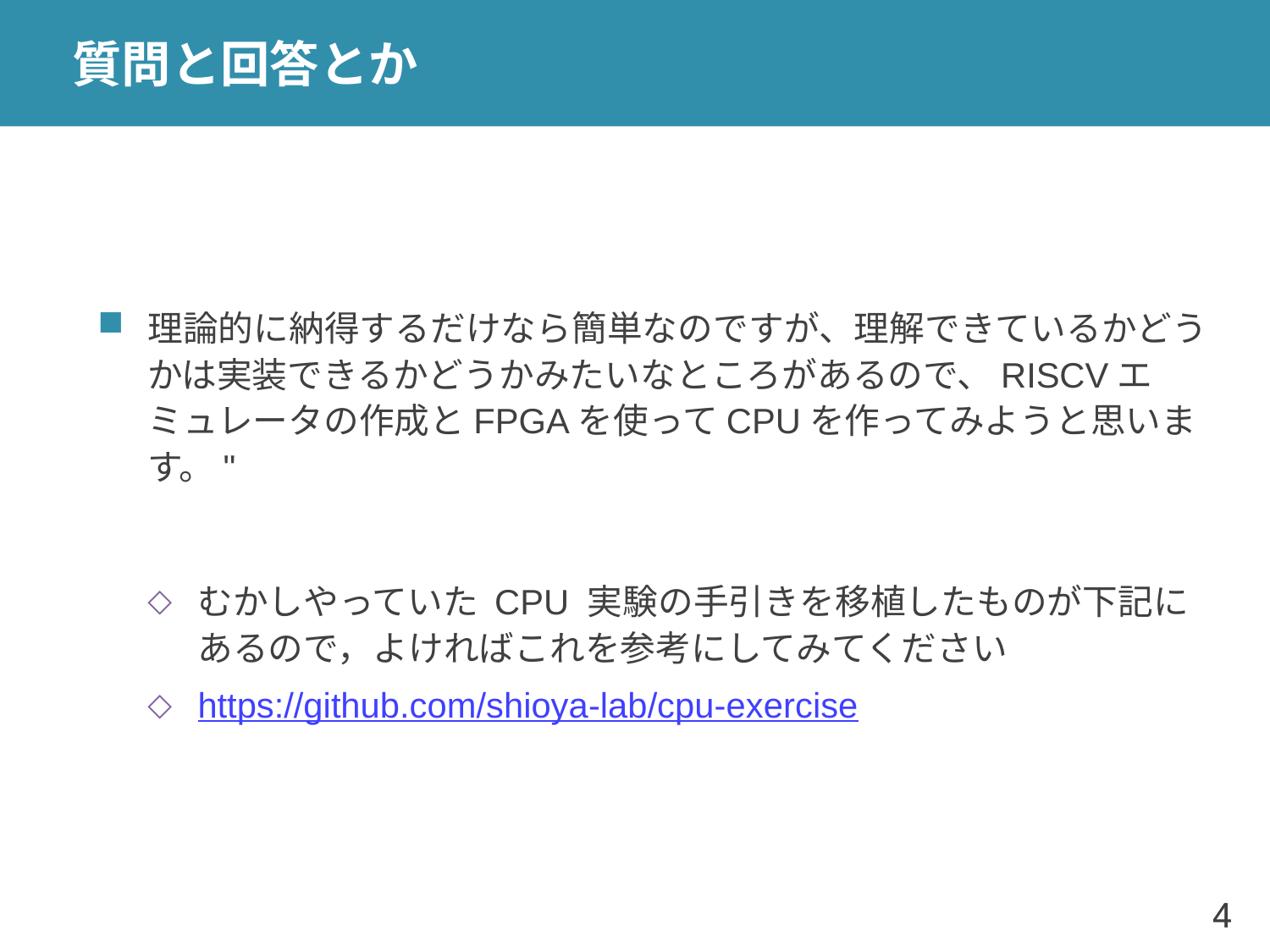

# 質問と回答とか
理論的に納得するだけなら簡単なのですが、理解できているかどうかは実装できるかどうかみたいなところがあるので、RISCVエミュレータの作成とFPGAを使ってCPUを作ってみようと思います。"

むかしやっていた CPU 実験の手引きを移植したものが下記にあるので，よければこれを参考にしてみてください
https://github.com/shioya-lab/cpu-exercise